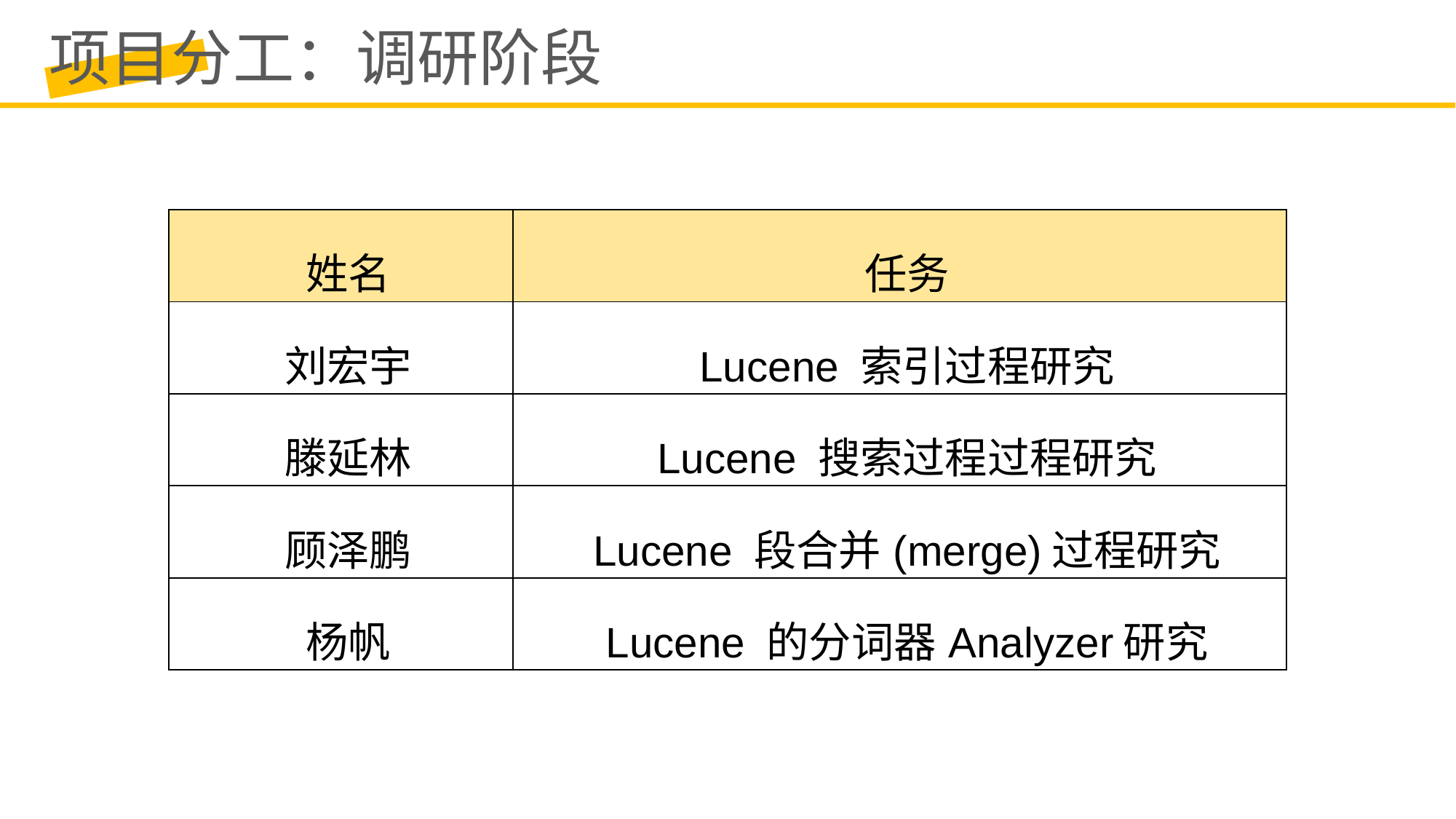

项目分工：调研阶段

| 姓名 | 任务 |
| --- | --- |
| 刘宏宇 | Lucene 索引过程研究 |
| 滕延林 | Lucene 搜索过程过程研究 |
| 顾泽鹏 | Lucene 段合并(merge)过程研究 |
| 杨帆 | Lucene 的分词器Analyzer研究 |